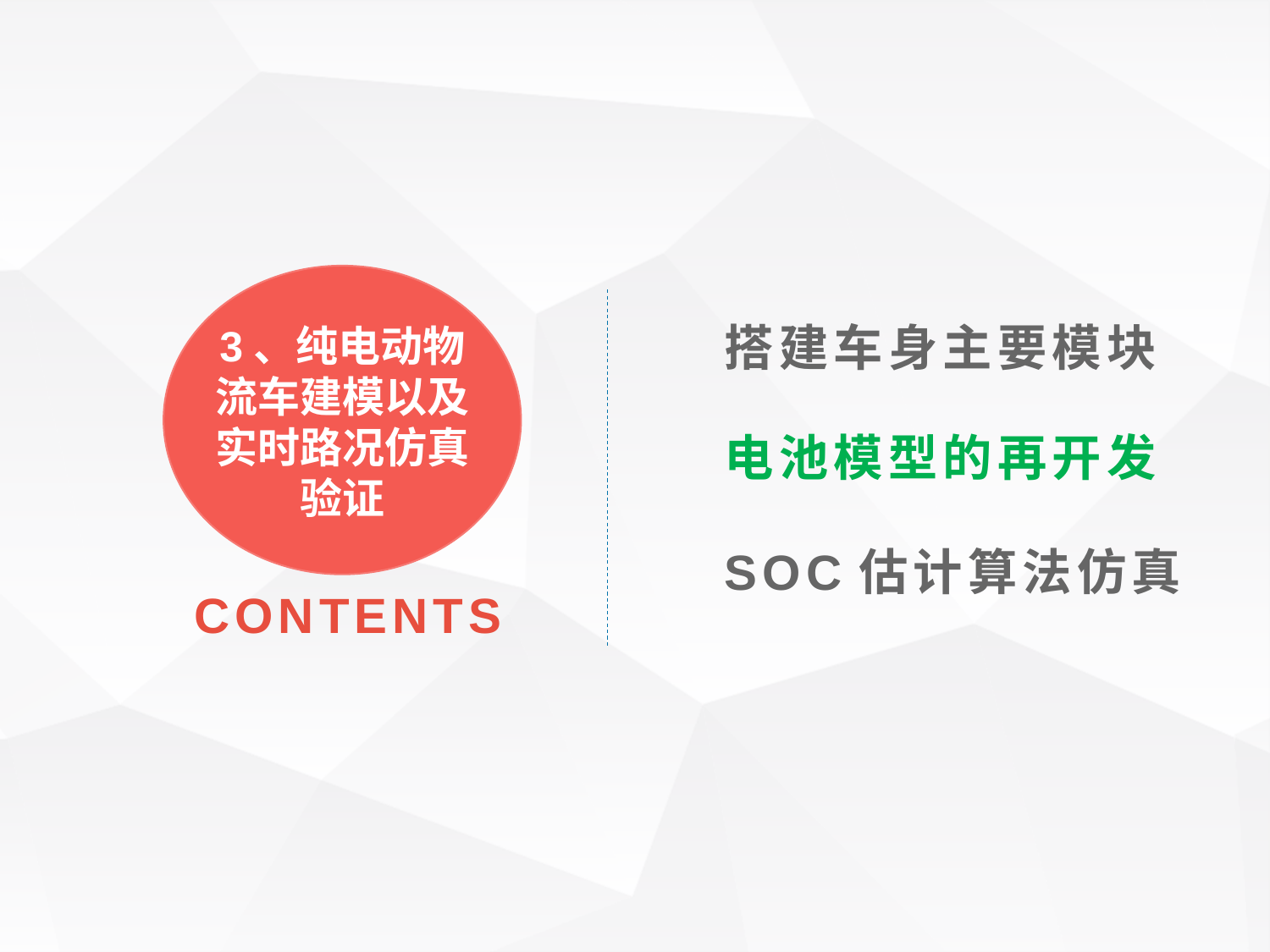

搭建车身主要模块
3、纯电动物流车建模以及实时路况仿真验证
电池模型的再开发
SOC估计算法仿真
CONTENTS